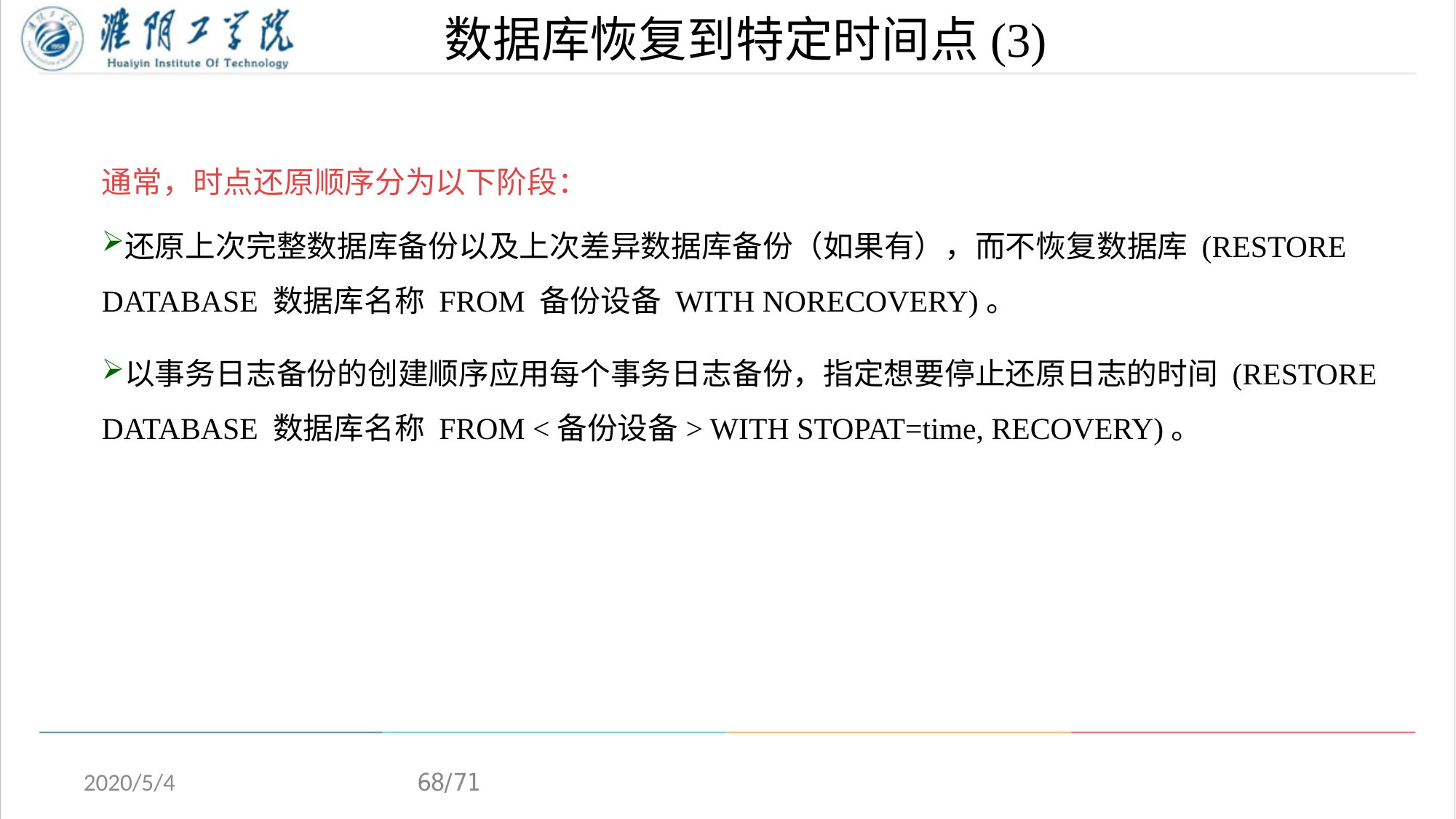

# 数据库恢复到特定时间点(3)
通常，时点还原顺序分为以下阶段：
还原上次完整数据库备份以及上次差异数据库备份（如果有），而不恢复数据库 (RESTORE DATABASE 数据库名称 FROM 备份设备 WITH NORECOVERY)。
以事务日志备份的创建顺序应用每个事务日志备份，指定想要停止还原日志的时间 (RESTORE DATABASE 数据库名称 FROM <备份设备> WITH STOPAT=time, RECOVERY)。
68/71
2020/5/4